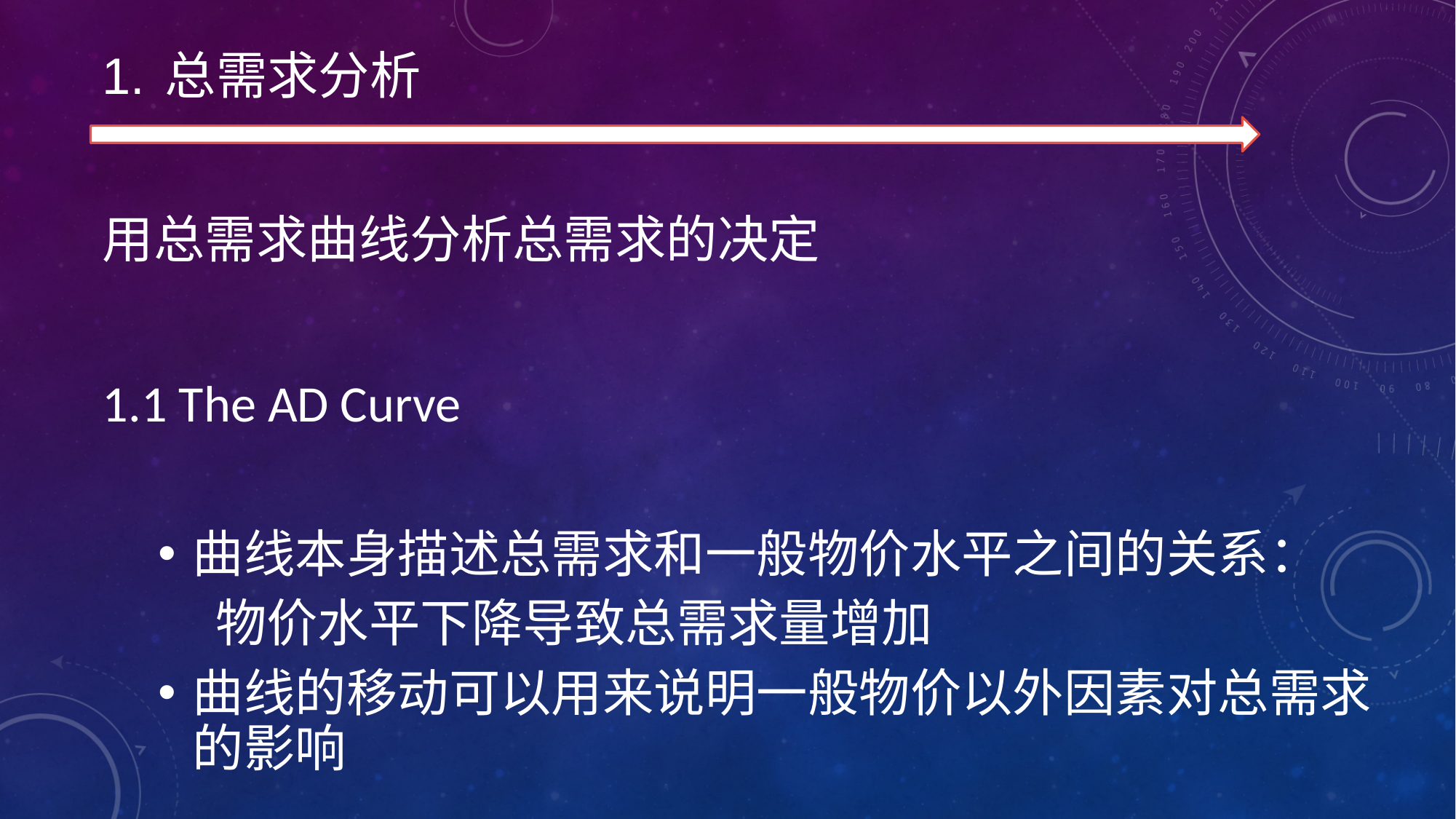

总需求分析

用总需求曲线分析总需求的决定

1.1 The AD Curve

曲线本身描述总需求和一般物价水平之间的关系：
    物价水平下降导致总需求量增加
曲线的移动可以用来说明一般物价以外因素对总需求的影响